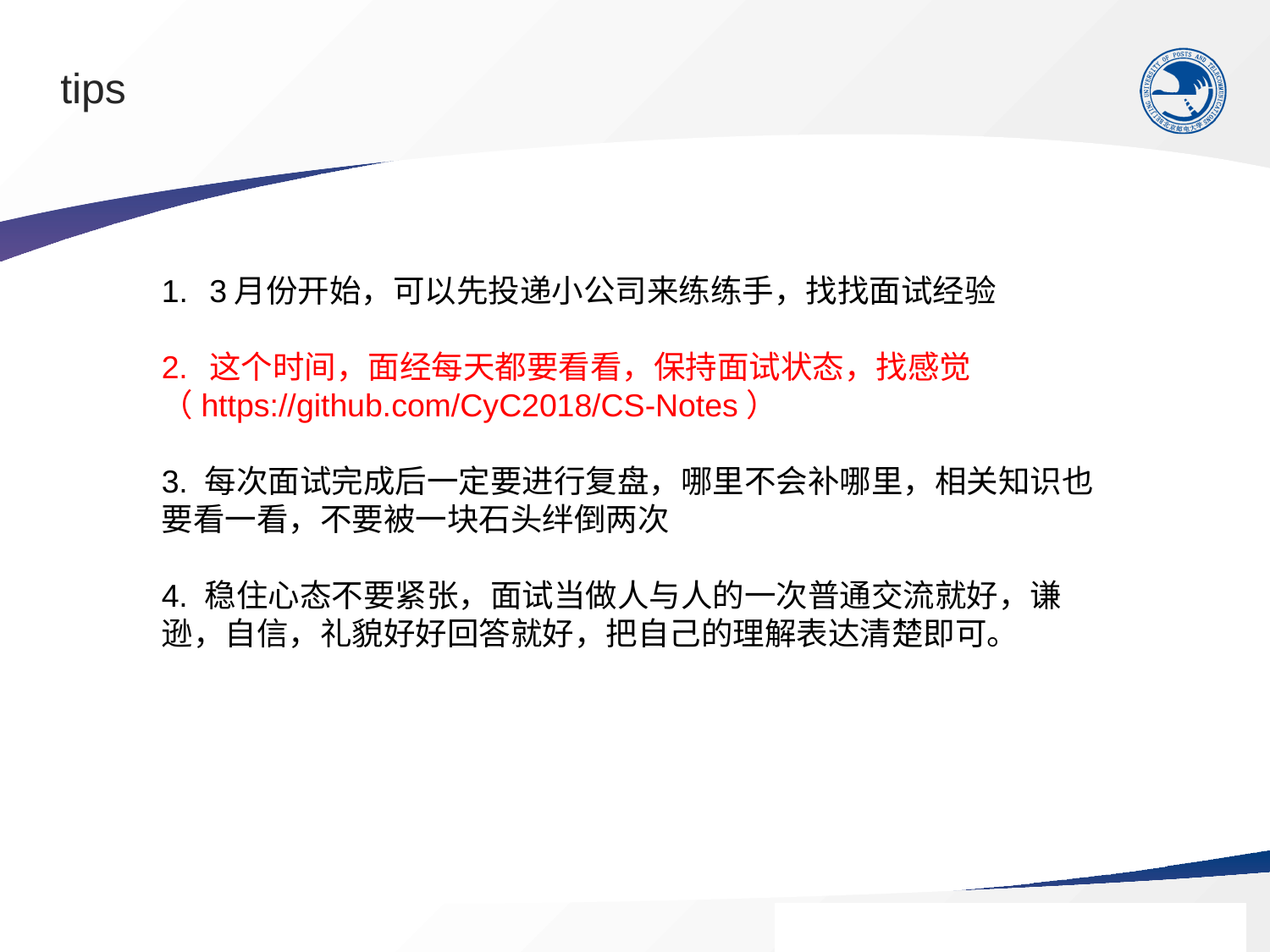

# tips
3月份开始，可以先投递小公司来练练手，找找面试经验

这个时间，面经每天都要看看，保持面试状态，找感觉
（https://github.com/CyC2018/CS-Notes）

3. 每次面试完成后一定要进行复盘，哪里不会补哪里，相关知识也要看一看，不要被一块石头绊倒两次

4. 稳住心态不要紧张，面试当做人与人的一次普通交流就好，谦逊，自信，礼貌好好回答就好，把自己的理解表达清楚即可。